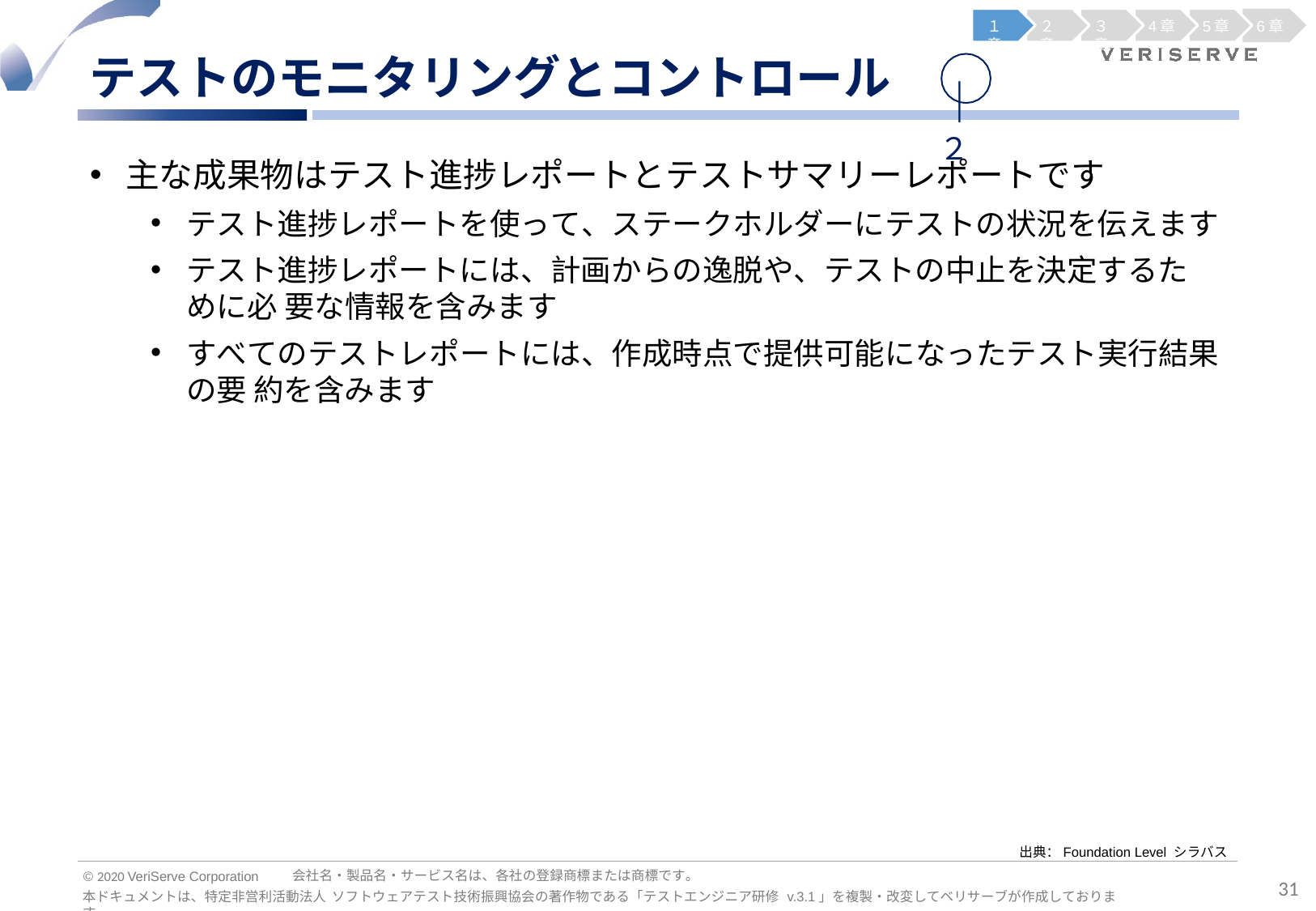

１章
２章
３章
4章
5章
6章
｜２
テストのモニタリングとコントロール

主な成果物はテスト進捗レポートとテストサマリーレポートです
テスト進捗レポートを使って、ステークホルダーにテストの状況を伝えます
テスト進捗レポートには、計画からの逸脱や、テストの中止を決定するために必 要な情報を含みます
すべてのテストレポートには、作成時点で提供可能になったテスト実行結果の要 約を含みます
出典：Foundation Level シラバス
会社名・製品名・サービス名は、各社の登録商標または商標です。
© 2020 VeriServe Corporation
31
本ドキュメントは、特定非営利活動法人 ソフトウェアテスト技術振興協会の著作物である「テストエンジニア研修 v.3.1」を複製・改変してベリサーブが作成しております。